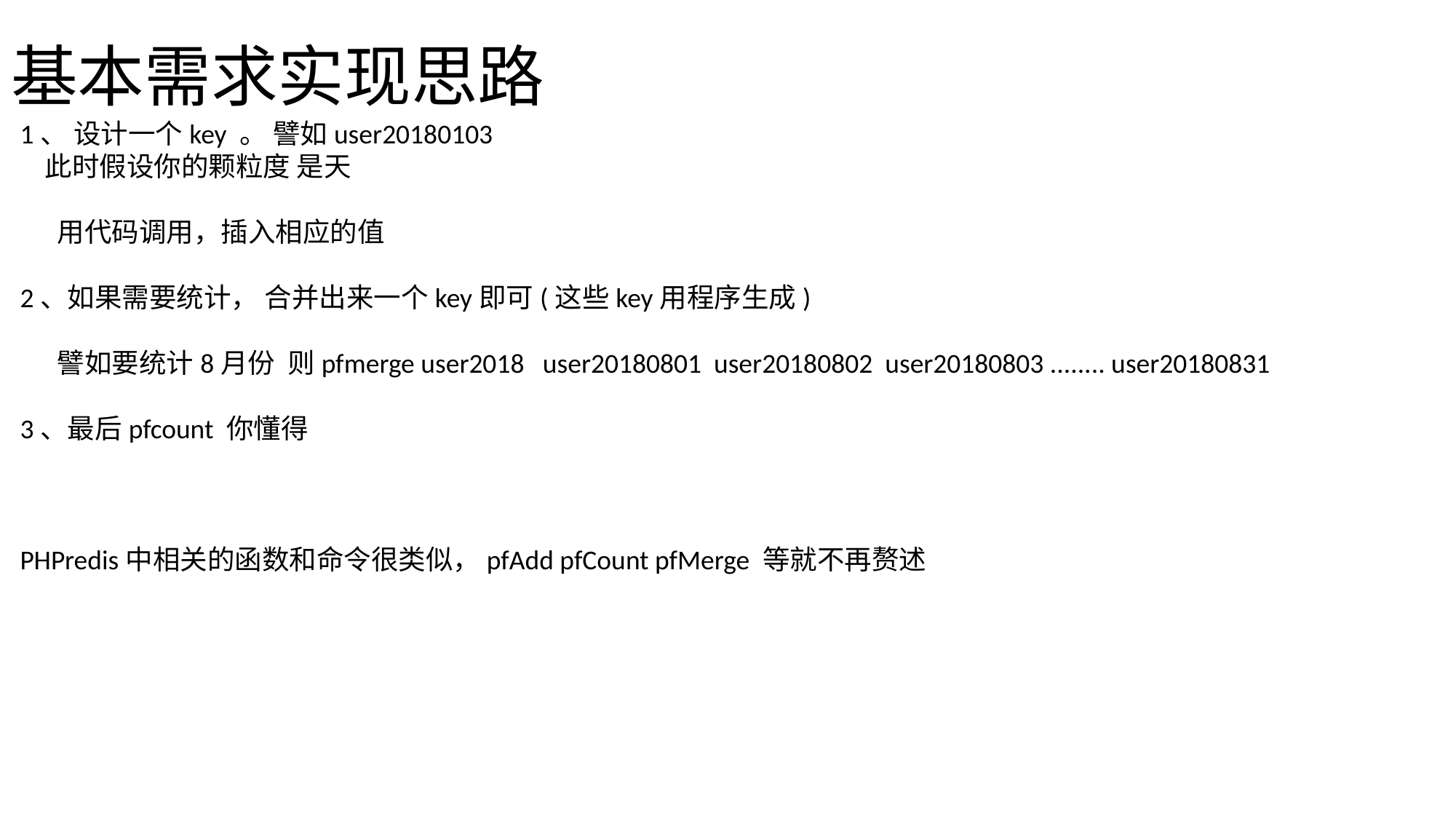

# 基本需求实现思路
1、 设计一个key 。 譬如user20180103
   此时假设你的颗粒度 是天

     用代码调用，插入相应的值

2、如果需要统计， 合并出来一个key即可(这些key用程序生成)

     譬如要统计8月份  则pfmerge user2018   user20180801  user20180802  user20180803 ........ user20180831

3、最后pfcount 你懂得

PHPredis中相关的函数和命令很类似，pfAdd pfCount pfMerge 等就不再赘述